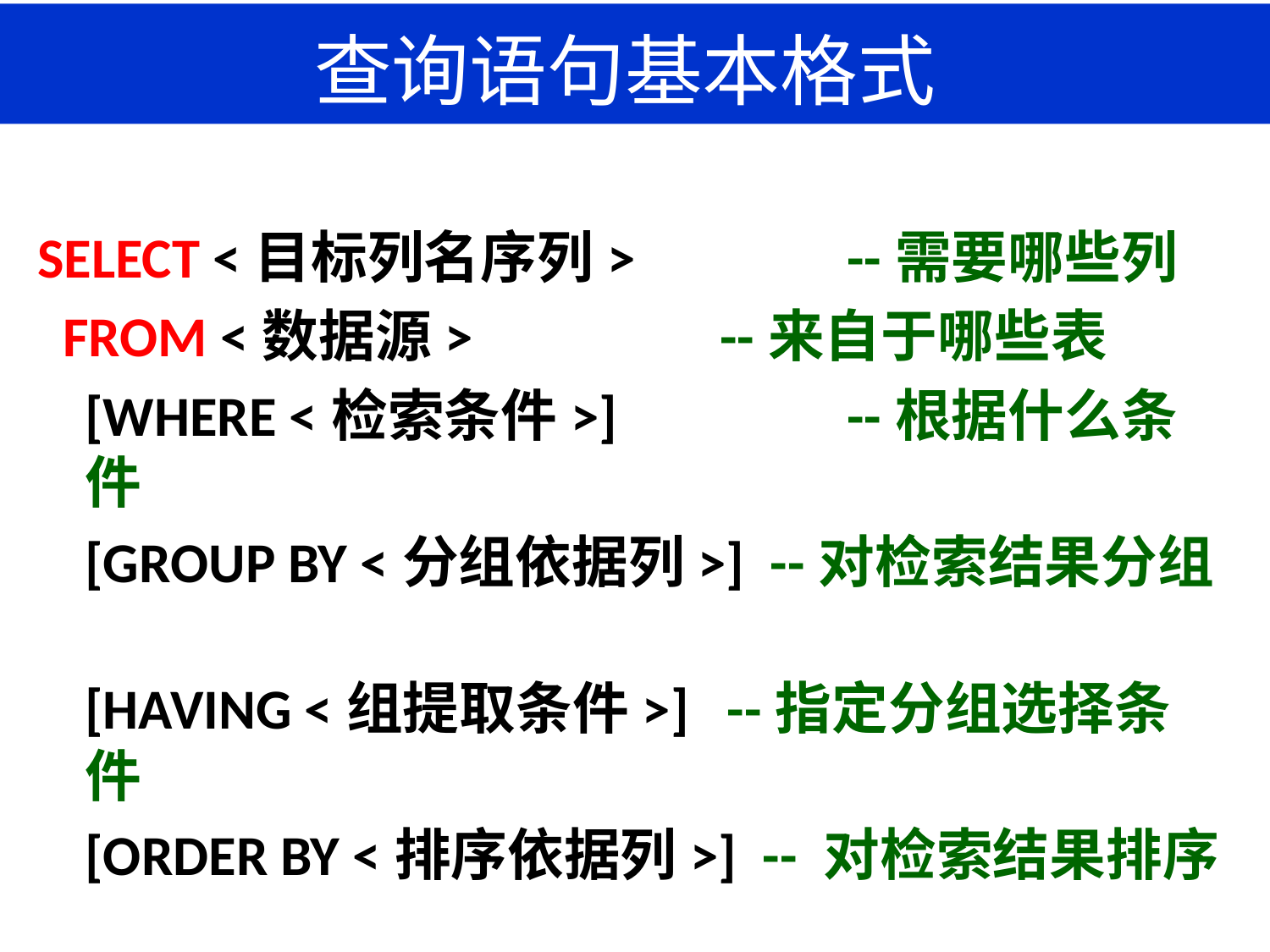

# 查询语句基本格式
SELECT <目标列名序列>   		--需要哪些列
  FROM <数据源>         		--来自于哪些表
 	[WHERE <检索条件>]     		--根据什么条件
 	[GROUP BY <分组依据列>]  --对检索结果分组
 	[HAVING <组提取条件>]   --指定分组选择条件
 	[ORDER BY <排序依据列>]  -- 对检索结果排序